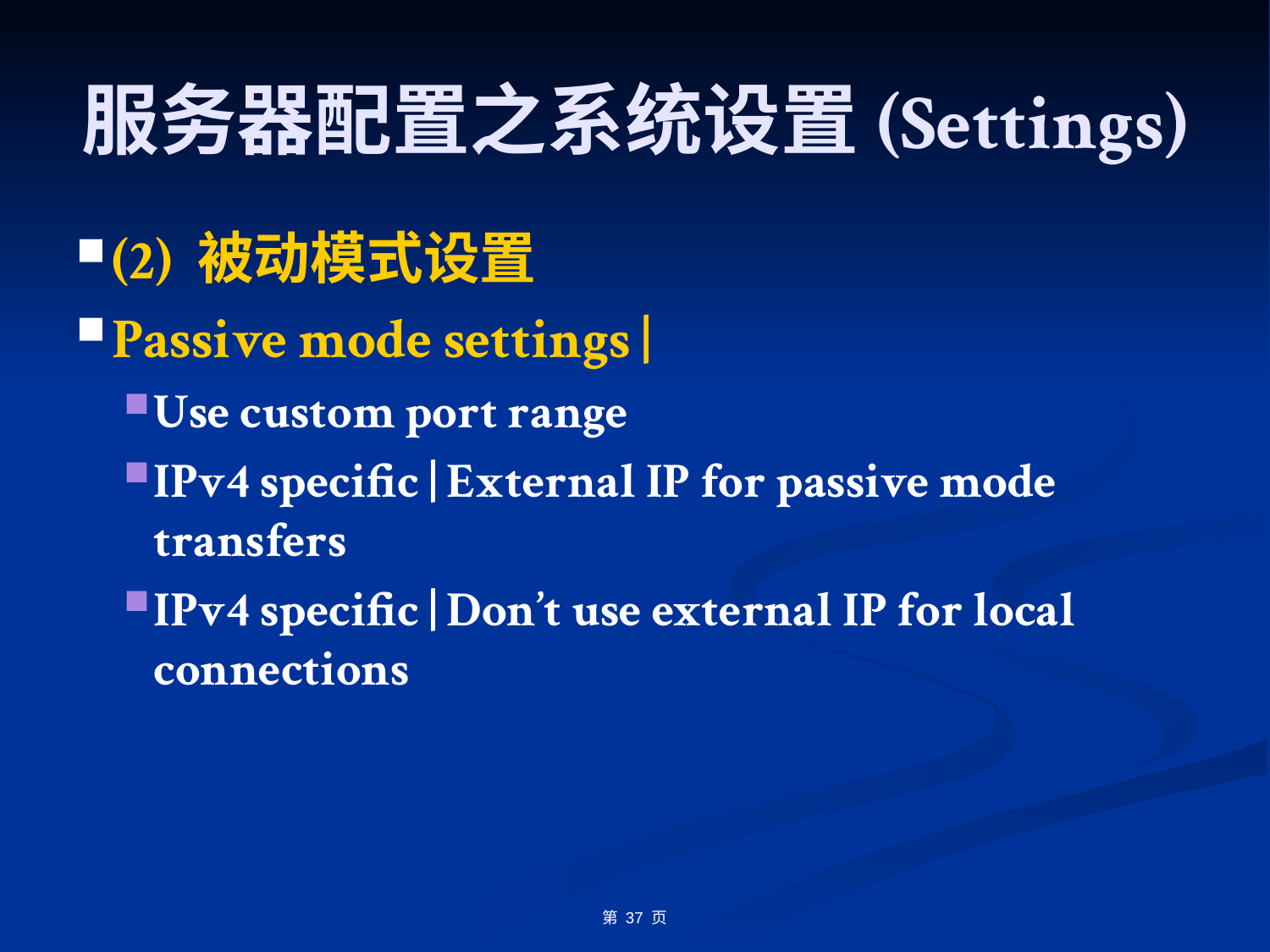

# 服务器配置之系统设置(Settings)
(2) 被动模式设置
Passive mode settings |
Use custom port range
IPv4 specific | External IP for passive mode transfers
IPv4 specific | Don’t use external IP for local connections

第 37 页